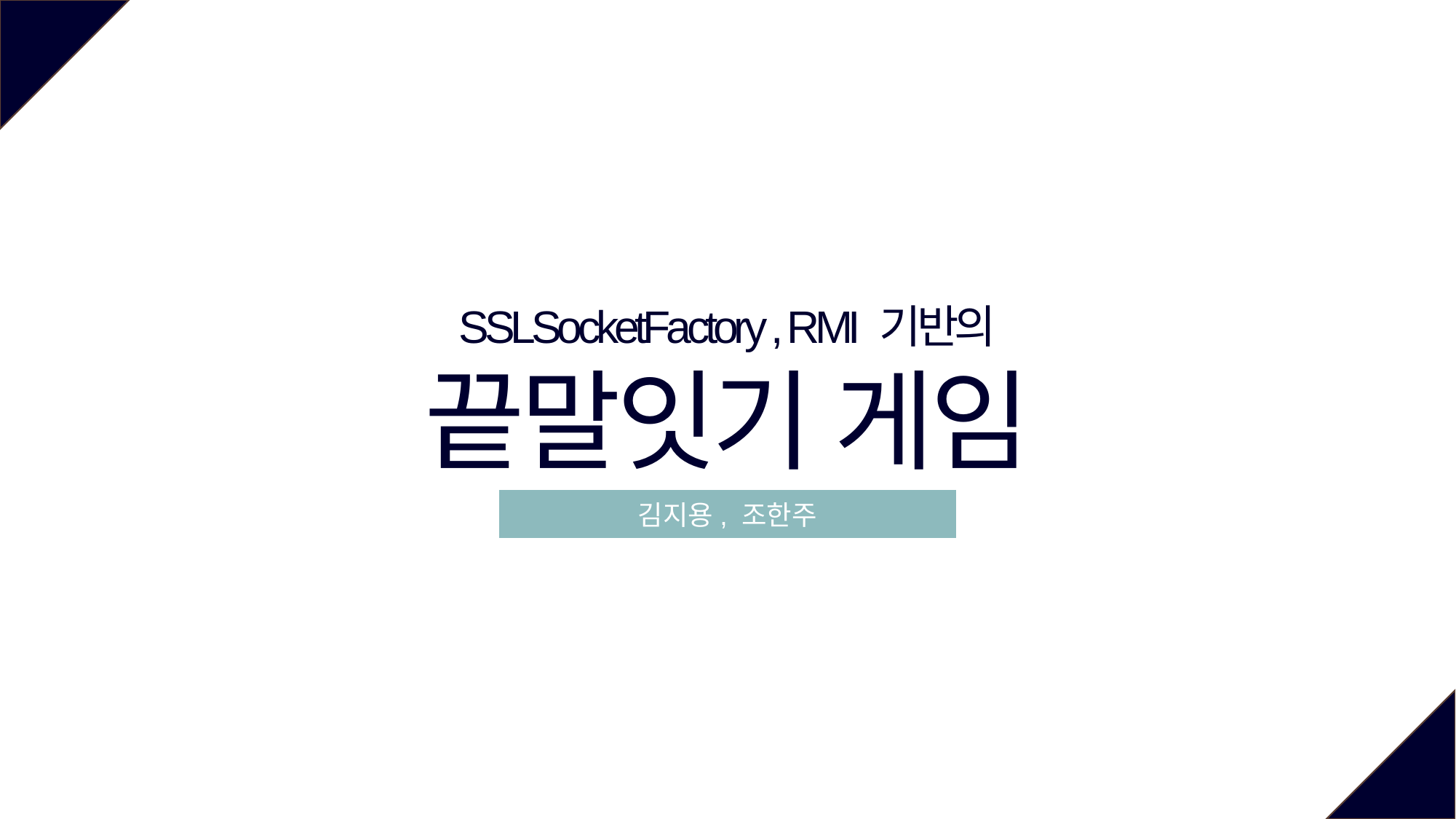

SSLSocketFactory , RMI 기반의
끝말잇기 게임
김지용, 조한주